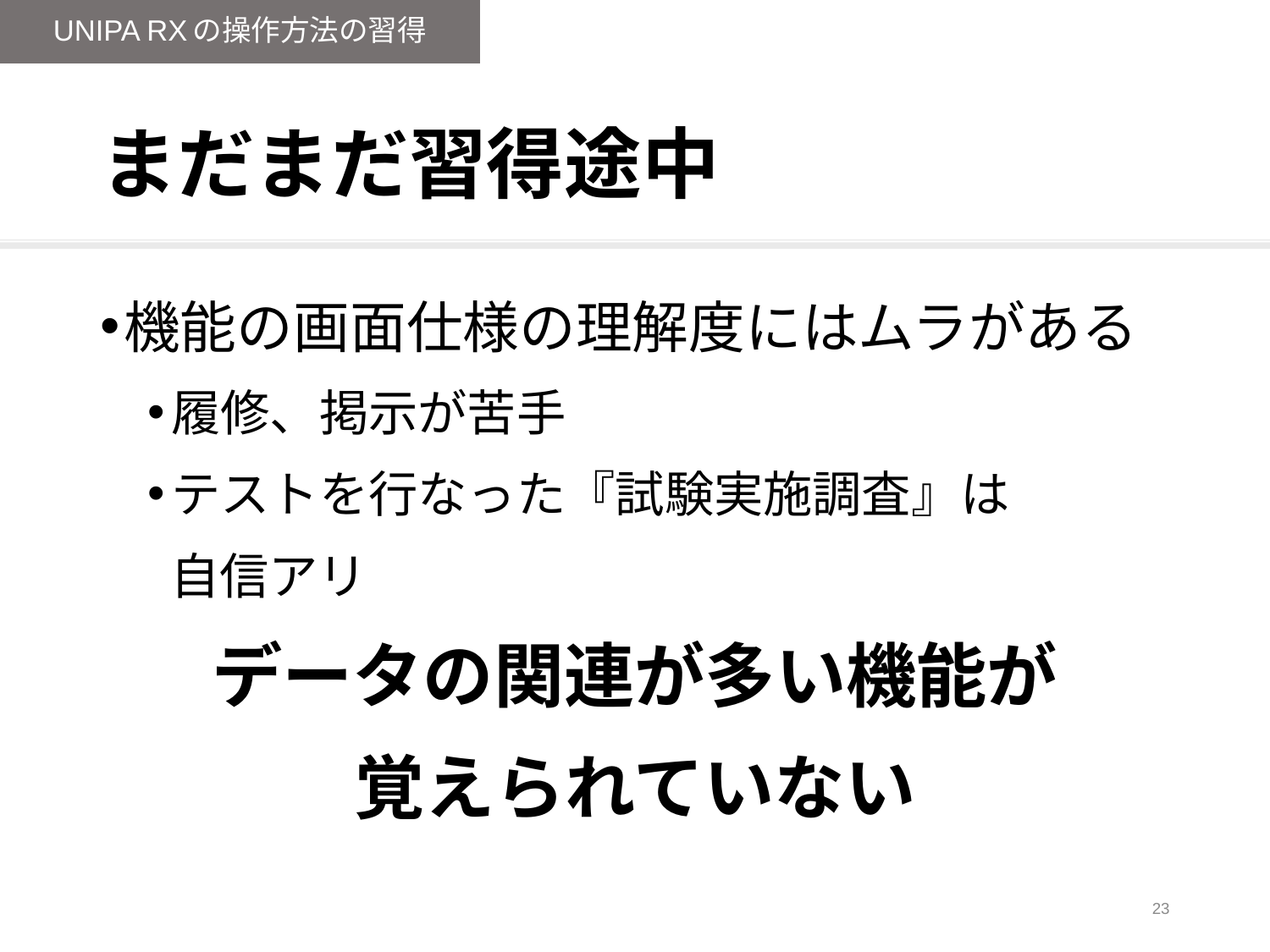

UNIPA RXの操作方法の習得
# まだまだ習得途中
機能の画面仕様の理解度にはムラがある
履修、掲示が苦手
テストを行なった『試験実施調査』は
 自信アリ
データの関連が多い機能が
覚えられていない

23